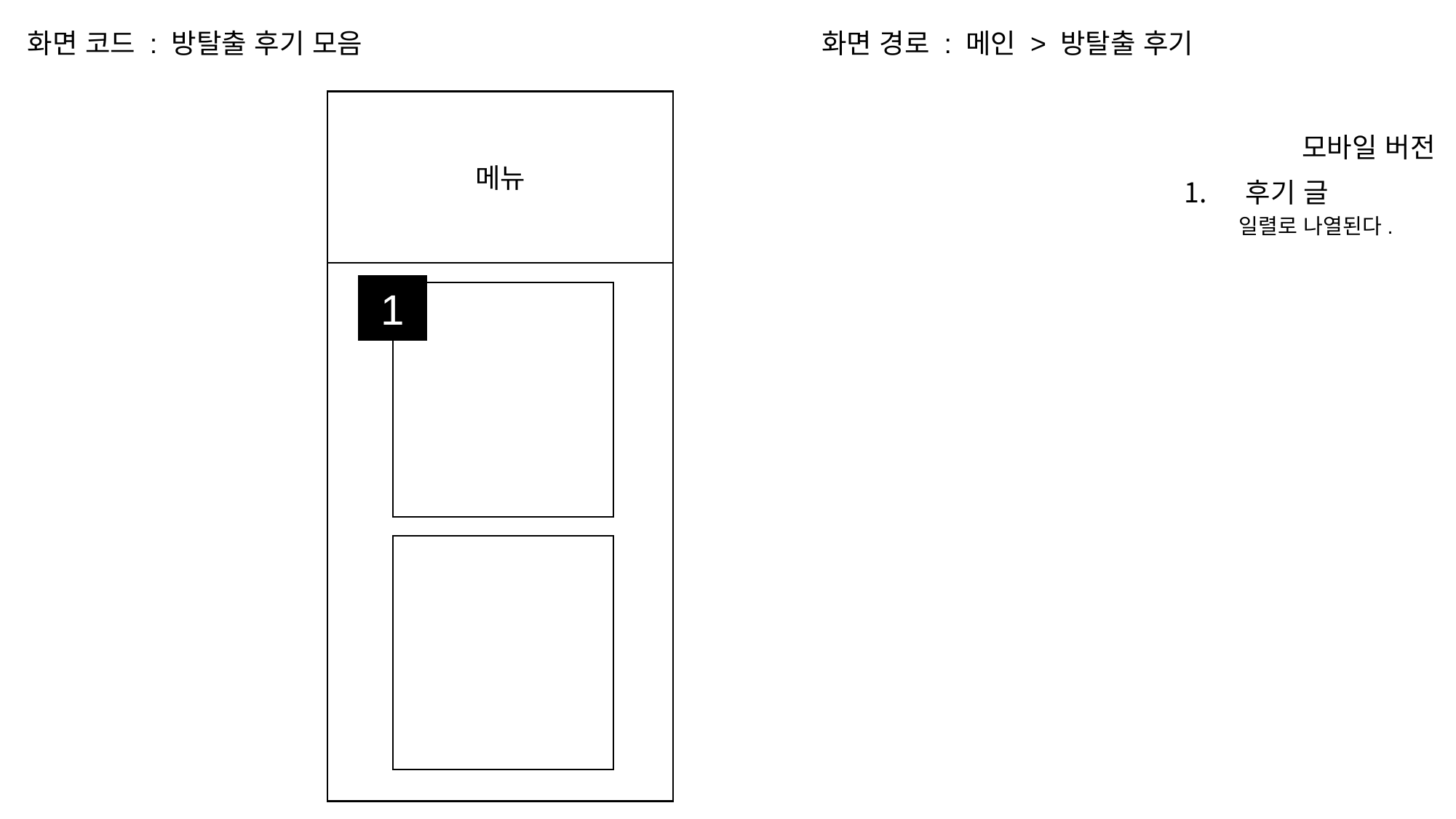

화면 코드 : 방탈출 후기 모음
화면 경로 : 메인 > 방탈출 후기

메뉴
모바일 버전
후기 글
일렬로 나열된다.
1